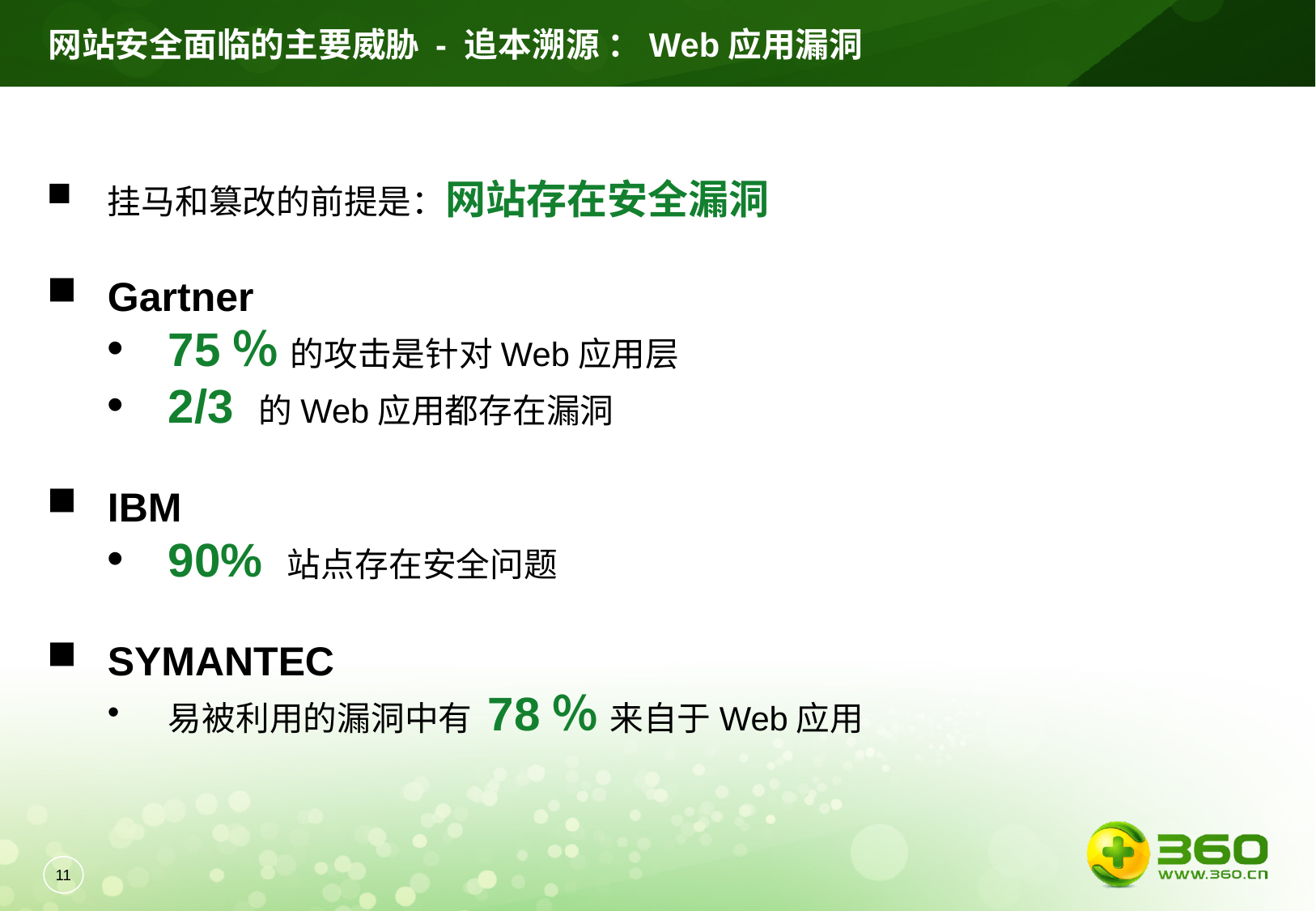

网站安全面临的主要威胁 - 追本溯源 ：Web应用漏洞
挂马和篡改的前提是：网站存在安全漏洞
Gartner
75％ 的攻击是针对Web应用层
2/3 的Web应用都存在漏洞
IBM
90% 站点存在安全问题
SYMANTEC
易被利用的漏洞中有 78％ 来自于Web应用

11